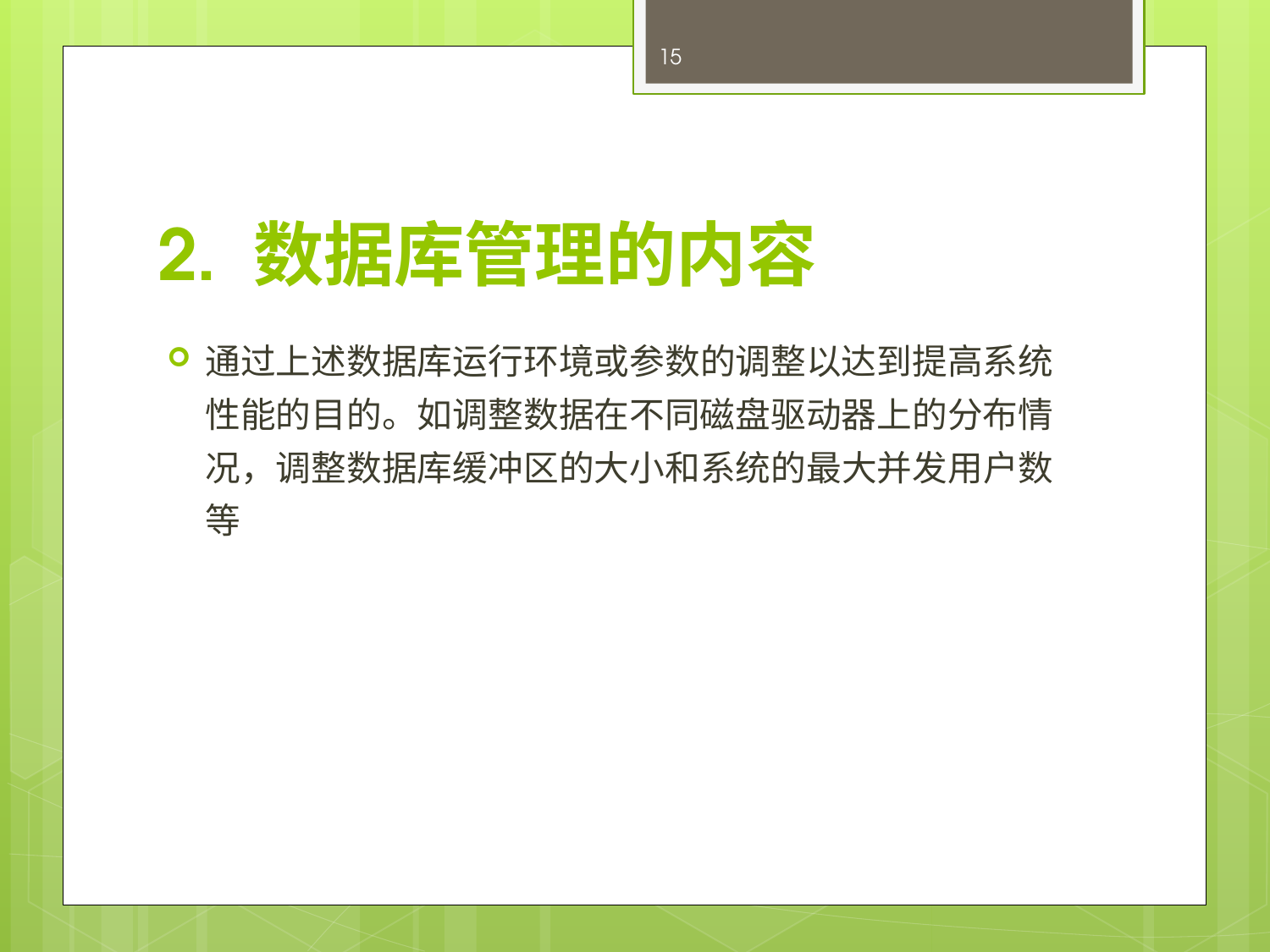

15
# 2. 数据库管理的内容
通过上述数据库运行环境或参数的调整以达到提高系统性能的目的。如调整数据在不同磁盘驱动器上的分布情况，调整数据库缓冲区的大小和系统的最大并发用户数等